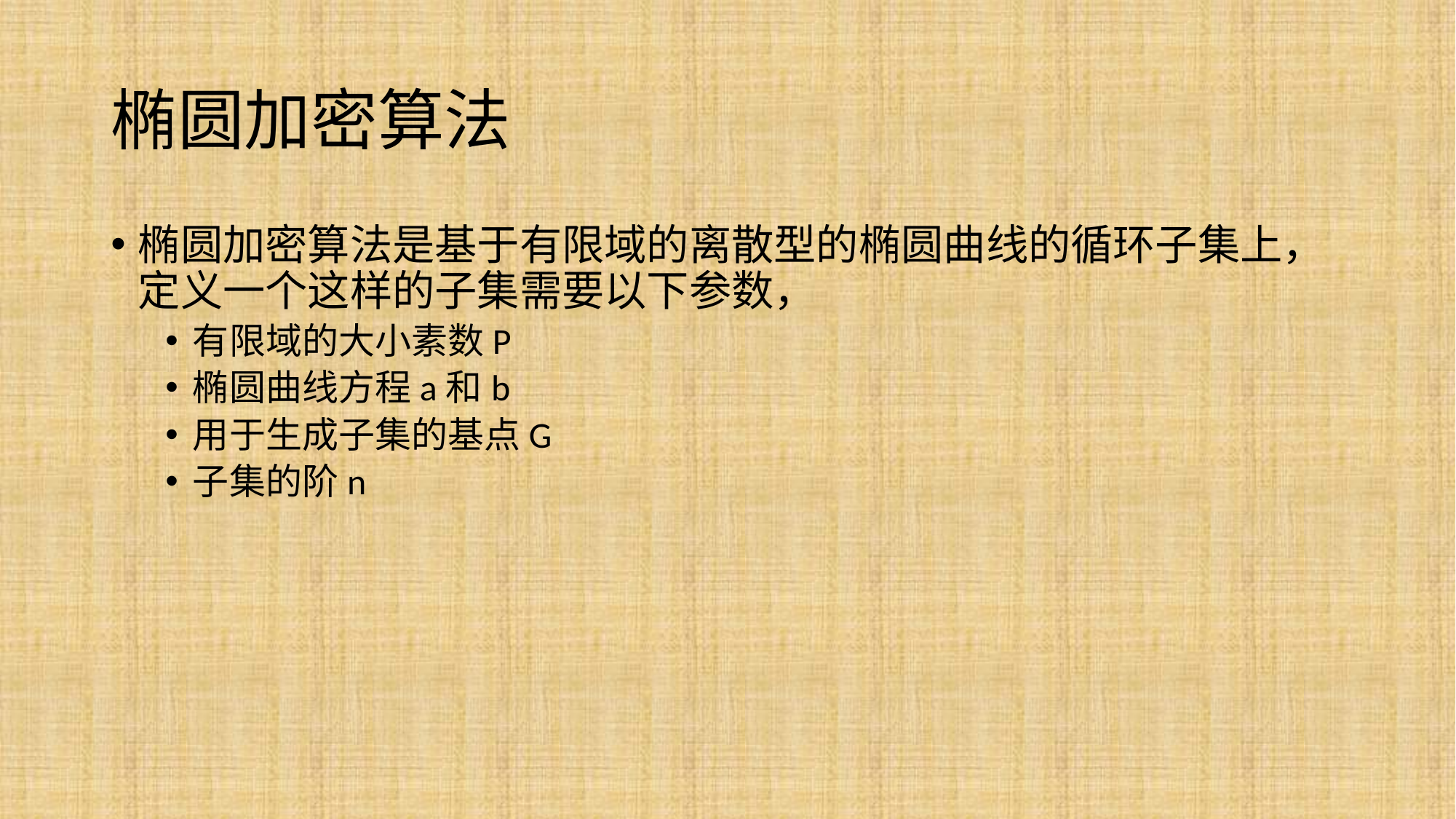

# 椭圆加密算法
椭圆加密算法是基于有限域的离散型的椭圆曲线的循环子集上，定义一个这样的子集需要以下参数，
有限域的大小素数P
椭圆曲线方程a和b
用于生成子集的基点G
子集的阶n